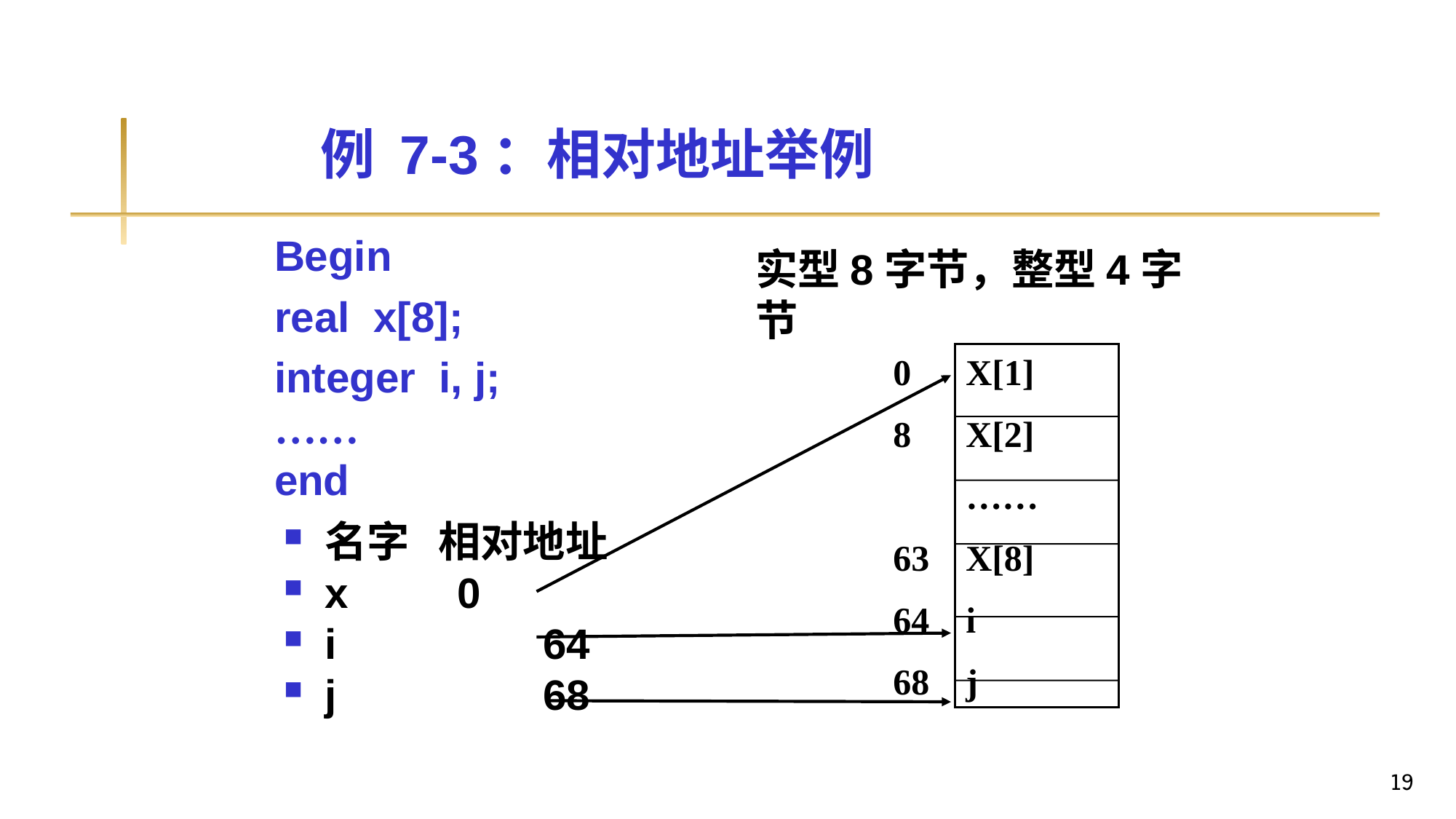

# 例 7-3：相对地址举例
Begin
real  x[8];
integer  i, j;
……
end
实型8字节，整型4字节
0
8

63
64
68
X[1]
X[2]
……
X[8]
i
j

名字   相对地址
x      	  0
i		64
j		68

19